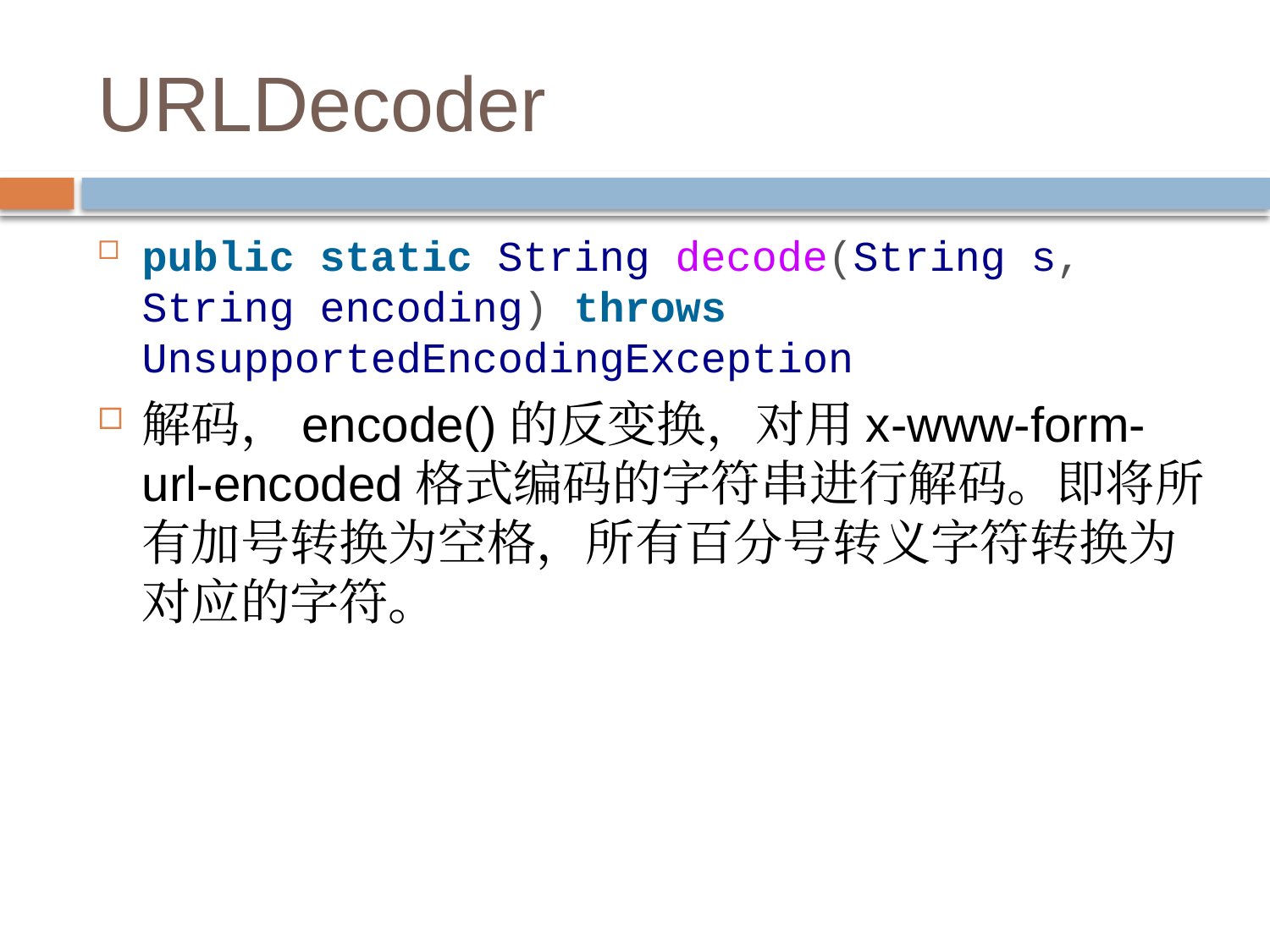

# URLDecoder

public static String decode(String s, String encoding) throws UnsupportedEncodingException
解码，encode()的反变换，对用x-www-form-url-encoded格式编码的字符串进行解码。即将所有加号转换为空格，所有百分号转义字符转换为对应的字符。